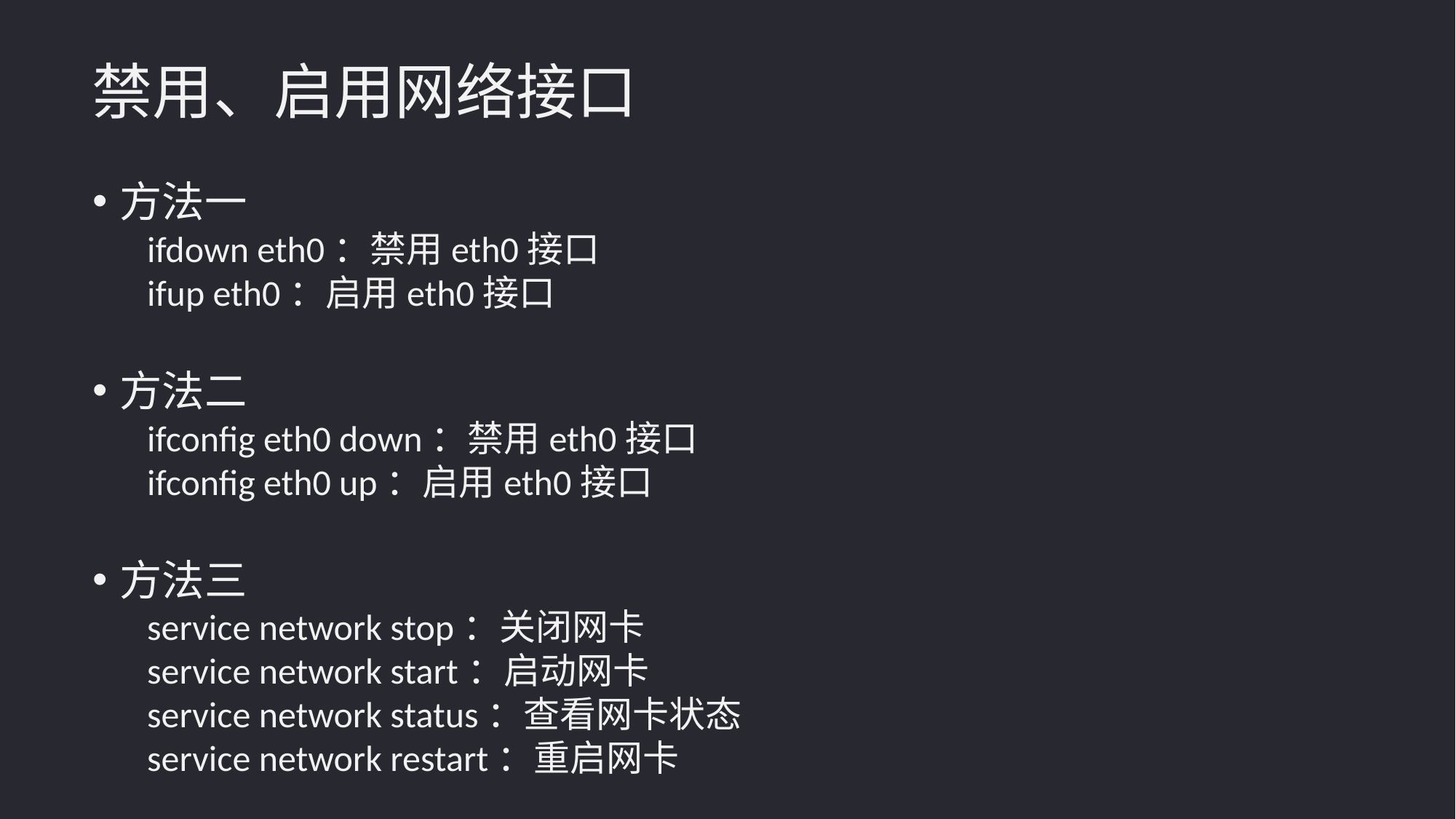

禁用、启用网络接口
方法一
ifdown eth0：禁用eth0接口
ifup eth0：启用eth0接口

方法二
ifconfig eth0 down：禁用eth0接口
ifconfig eth0 up：启用eth0接口

方法三
service network stop：关闭网卡
service network start：启动网卡
service network status：查看网卡状态
service network restart：重启网卡